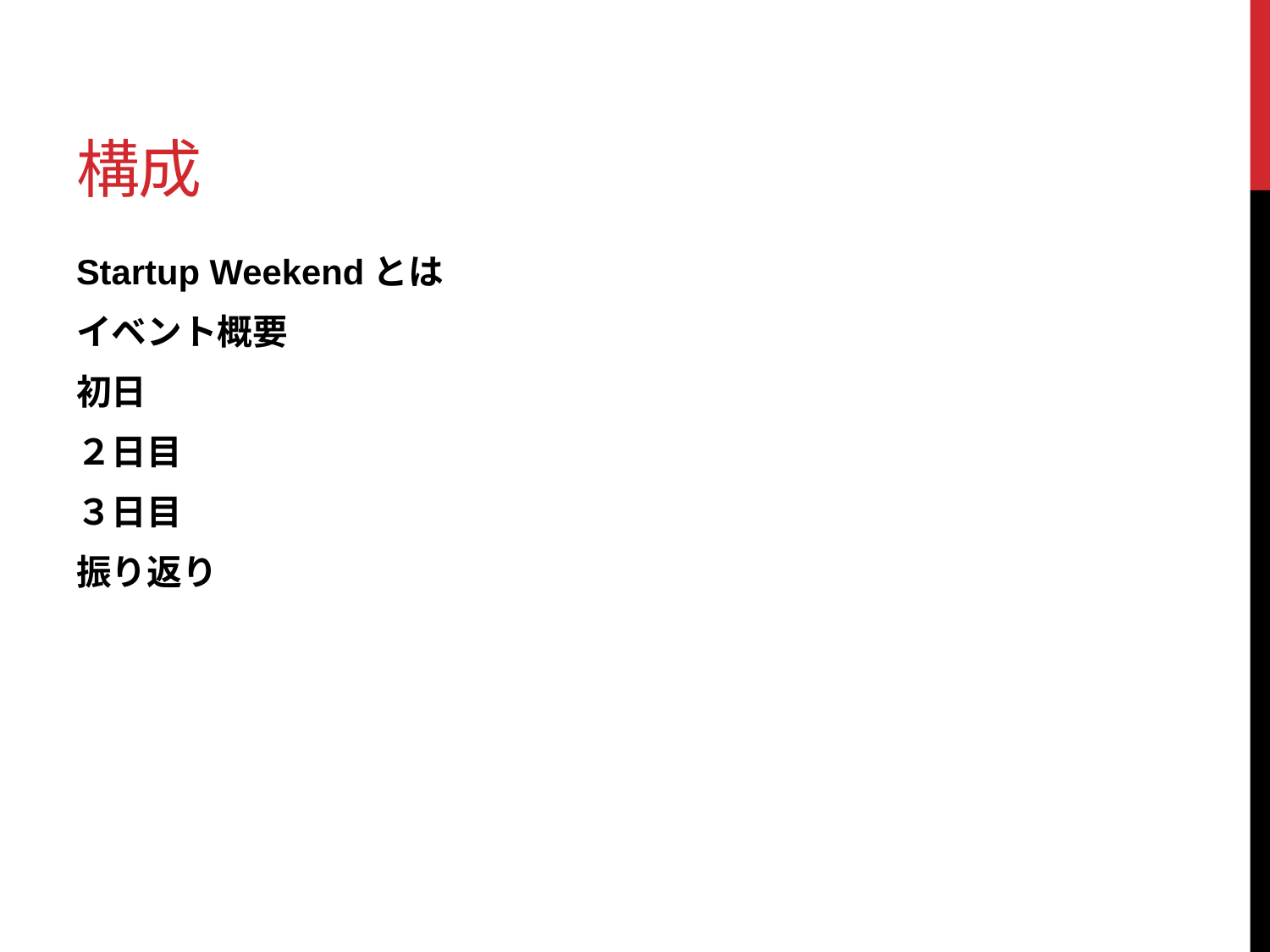

# 構成
Startup Weekendとは
イベント概要
初日
２日目
３日目
振り返り